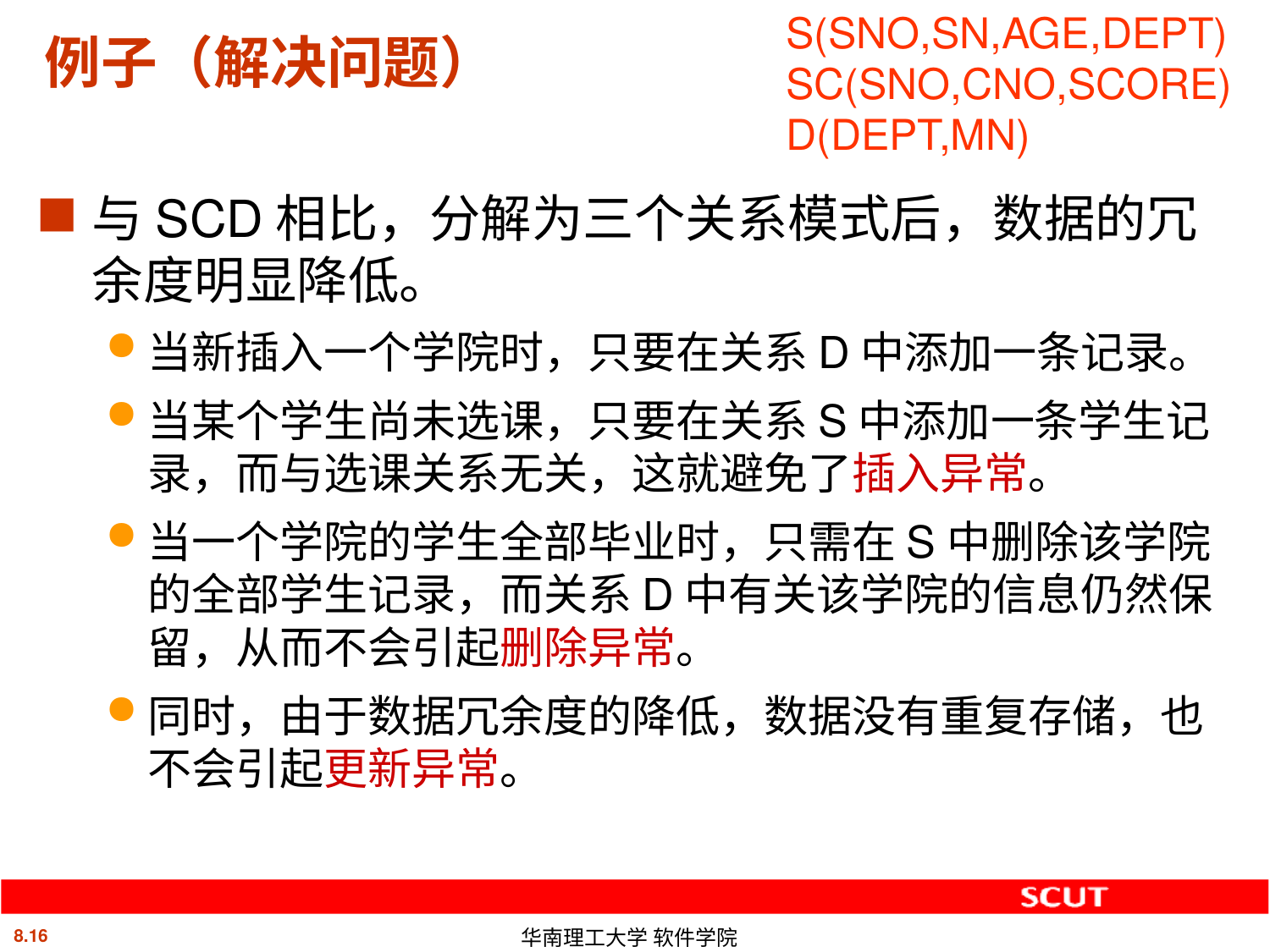

S(SNO,SN,AGE,DEPT)
SC(SNO,CNO,SCORE)
D(DEPT,MN)
# 例子（解决问题）
与SCD相比，分解为三个关系模式后，数据的冗余度明显降低。
当新插入一个学院时，只要在关系D中添加一条记录。
当某个学生尚未选课，只要在关系S中添加一条学生记录，而与选课关系无关，这就避免了插入异常。
当一个学院的学生全部毕业时，只需在S中删除该学院的全部学生记录，而关系D中有关该学院的信息仍然保留，从而不会引起删除异常。
同时，由于数据冗余度的降低，数据没有重复存储，也不会引起更新异常。